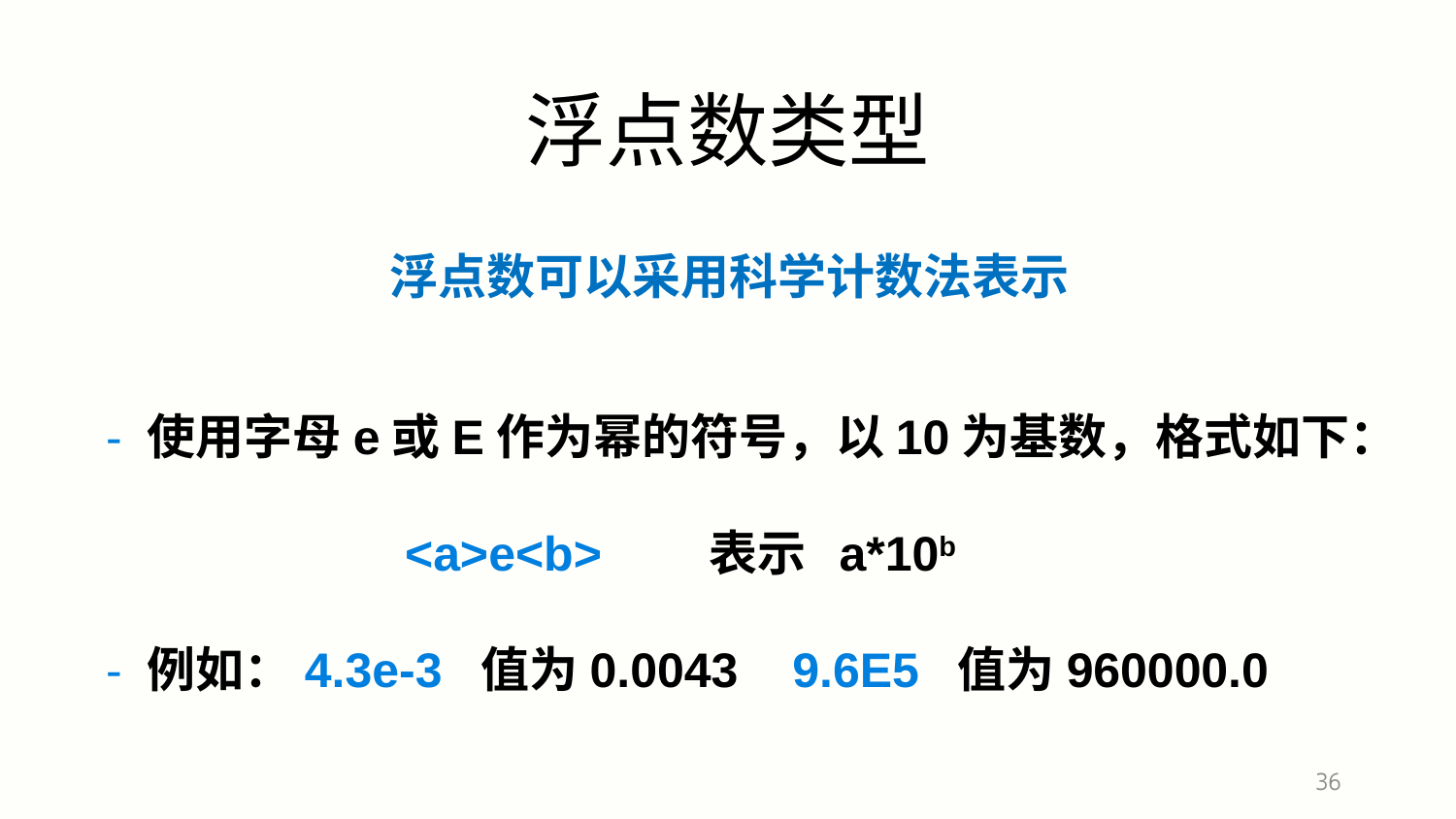

浮点数类型
浮点数可以采用科学计数法表示
- 使用字母e或E作为幂的符号，以10为基数，格式如下：
                      <a>e<b>       表示  a*10b
- 例如：4.3e-3  值为0.0043    9.6E5  值为960000.0
36